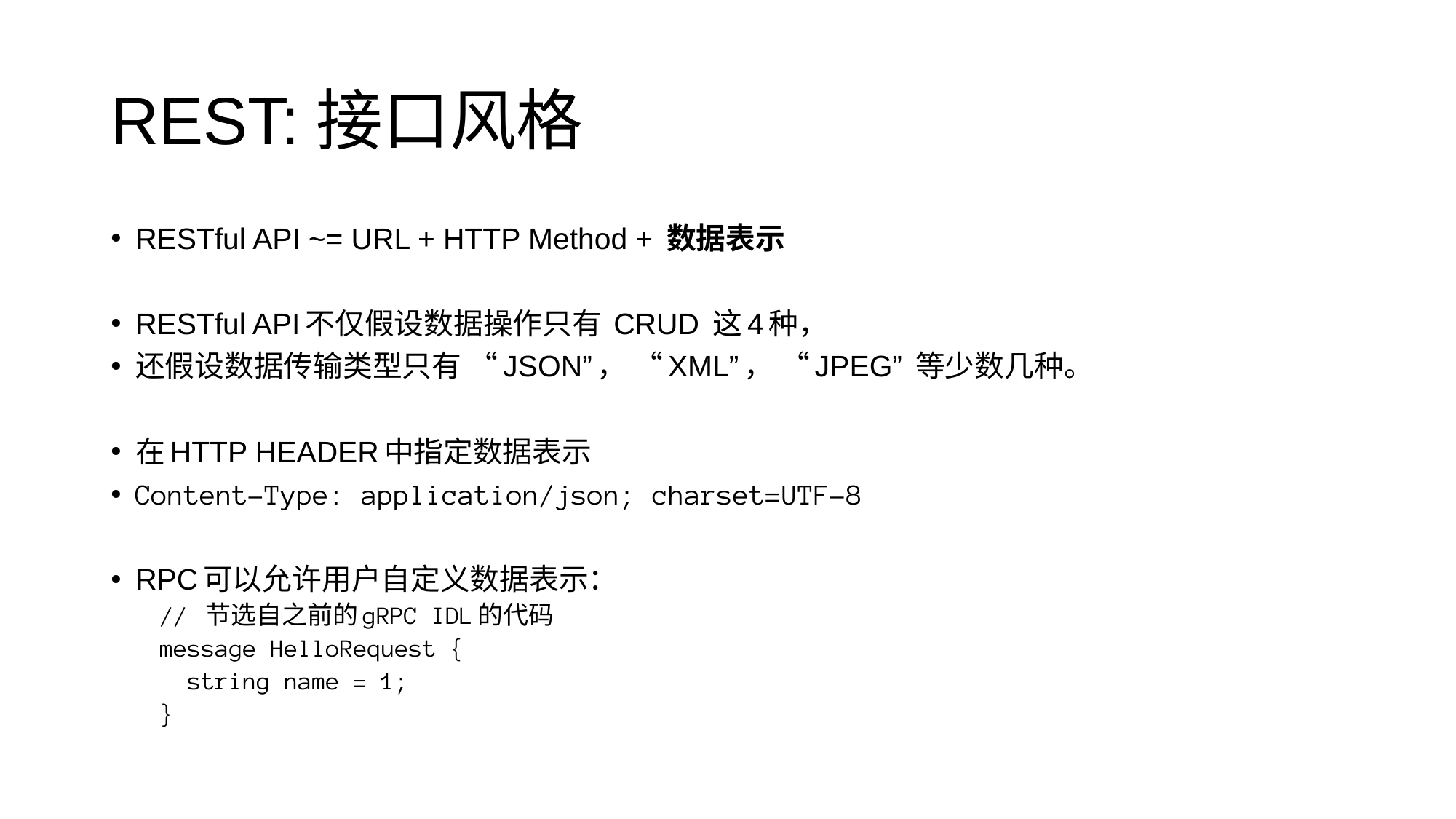

# REST:接口风格
RESTful API ~= URL + HTTP Method + 数据表示

RESTful API不仅假设数据操作只有 CRUD 这4种，
还假设数据传输类型只有 “JSON”， “XML”， “JPEG” 等少数几种。

在HTTP HEADER中指定数据表示
Content-Type: application/json; charset=UTF-8

RPC可以允许用户自定义数据表示：
// 节选自之前的gRPC IDL的代码
message HelloRequest {
  string name = 1;
}